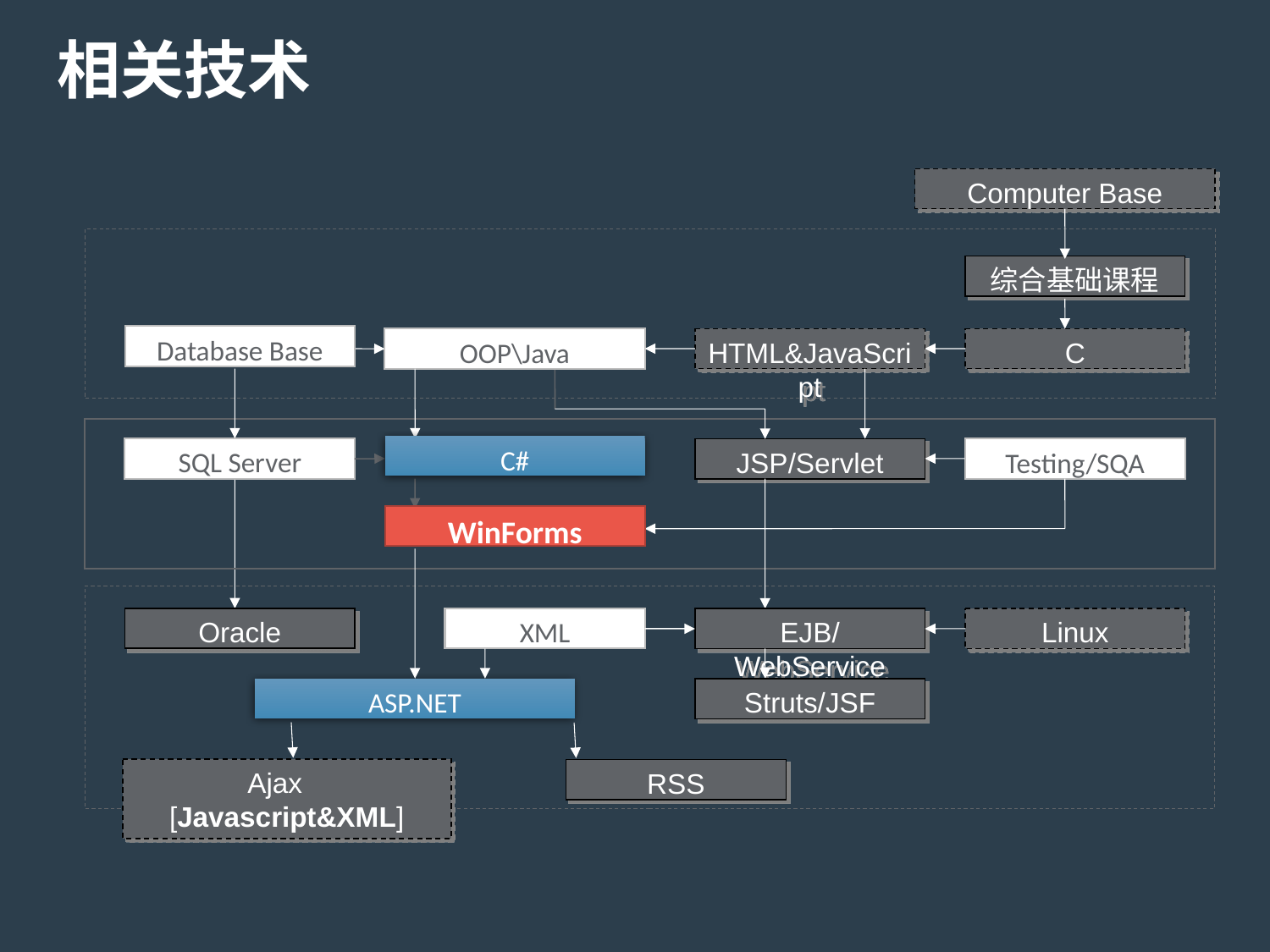

# 相关技术
Computer Base

综合基础课程

Database Base
OOP\Java
HTML&JavaScript
C

C#
SQL Server
JSP/Servlet
Testing/SQA

WinForms

Oracle
XML
EJB/WebService
Linux

ASP.NET
Struts/JSF

Ajax    [Javascript&XML]
RSS